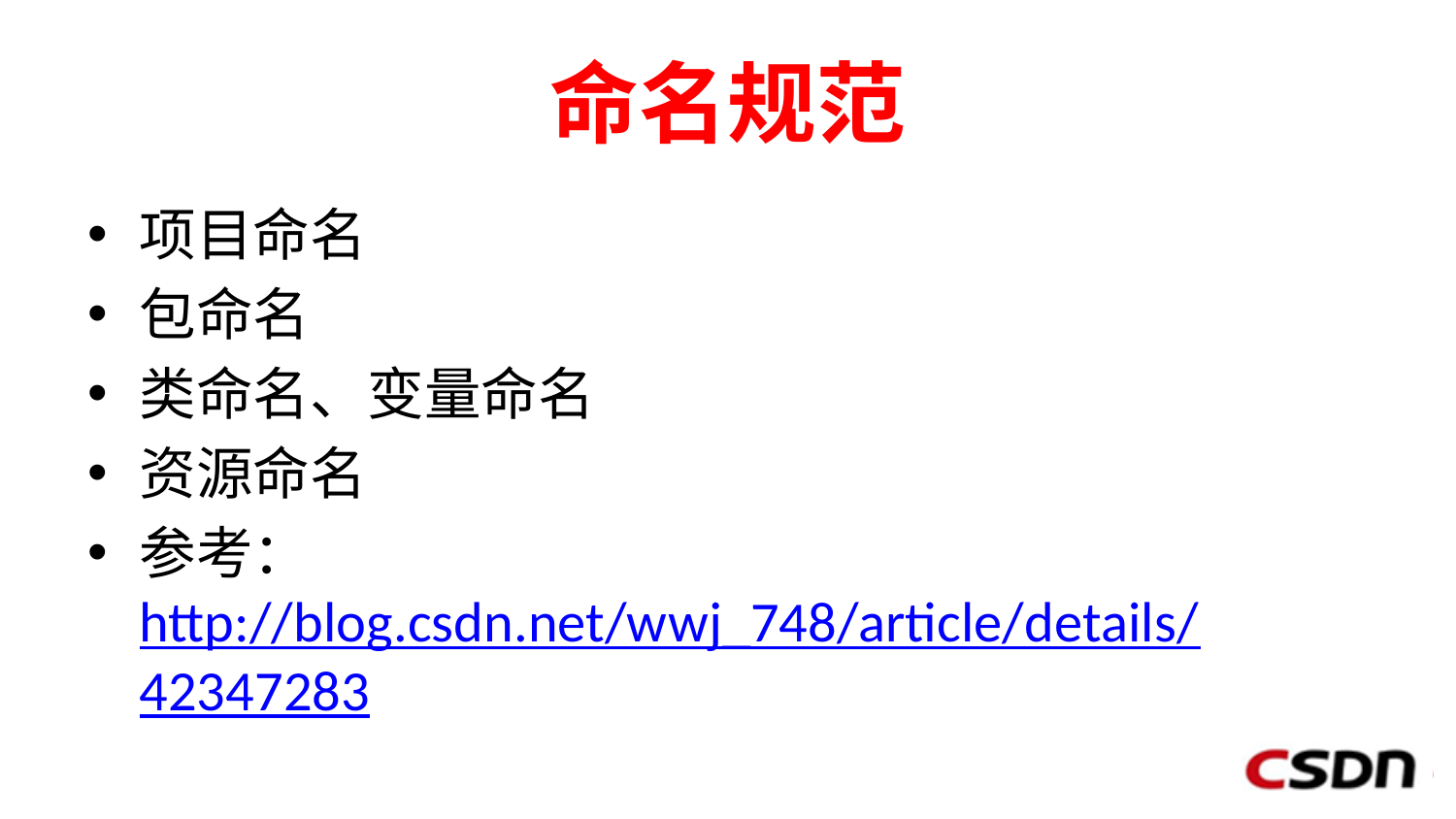

# 命名规范
项目命名
包命名
类命名、变量命名
资源命名
参考：http://blog.csdn.net/wwj_748/article/details/42347283